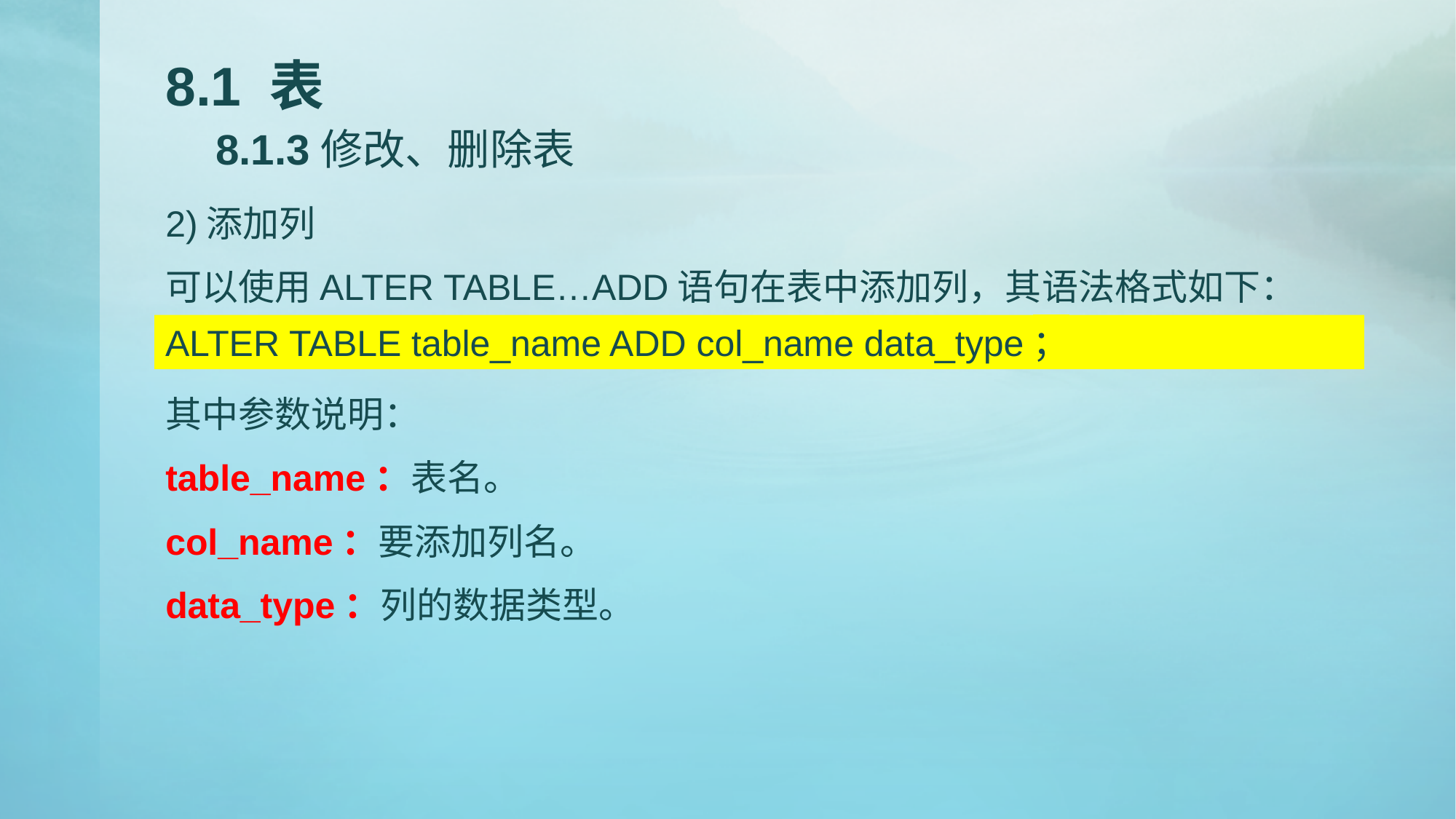

# 8.1 表 8.1.3修改、删除表
2)添加列
可以使用ALTER TABLE…ADD语句在表中添加列，其语法格式如下：

其中参数说明：
table_name：表名。
col_name：要添加列名。
data_type：列的数据类型。

ALTER TABLE table_name ADD col_name data_type；